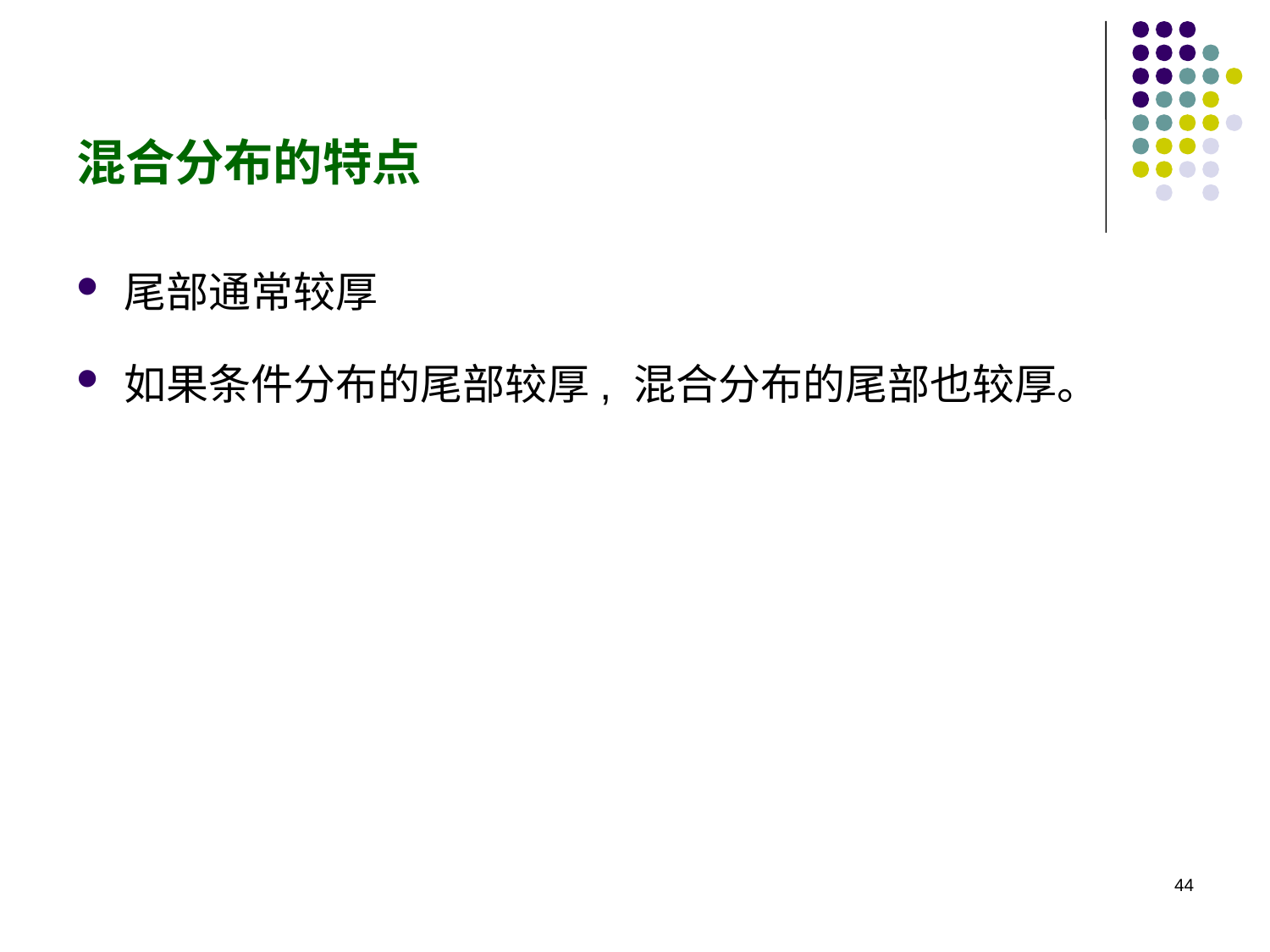

# 混合分布的特点
尾部通常较厚
如果条件分布的尾部较厚, 混合分布的尾部也较厚。
44